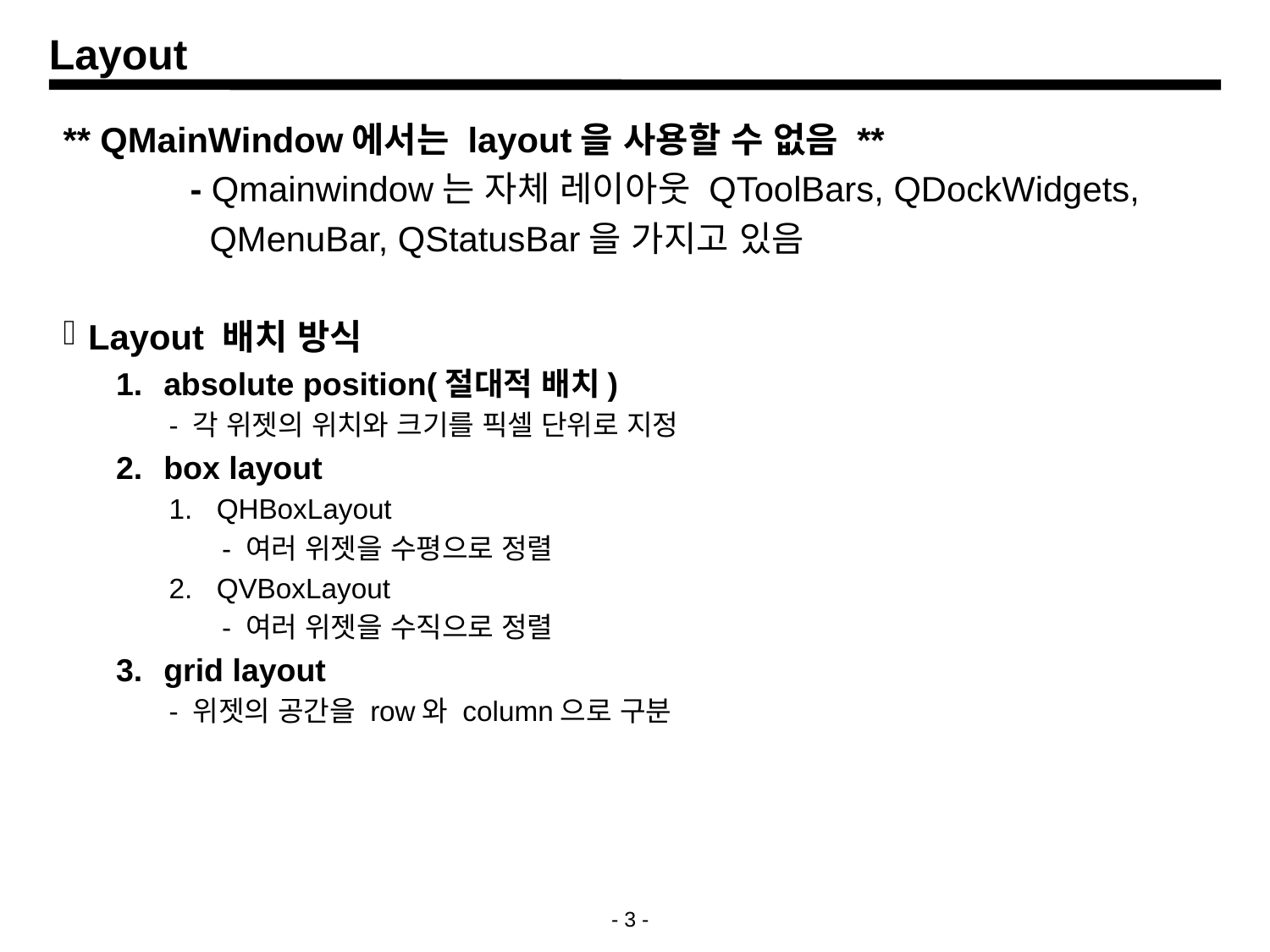

# Layout
** QMainWindow에서는 layout을 사용할 수 없음 **
	- Qmainwindow는 자체 레이아웃 QToolBars, QDockWidgets,
	  QMenuBar, QStatusBar을 가지고 있음

Layout 배치 방식
absolute position(절대적 배치)
- 각 위젯의 위치와 크기를 픽셀 단위로 지정
box layout
QHBoxLayout
- 여러 위젯을 수평으로 정렬
QVBoxLayout
- 여러 위젯을 수직으로 정렬
grid layout
- 위젯의 공간을 row와 column으로 구분
- 3 -